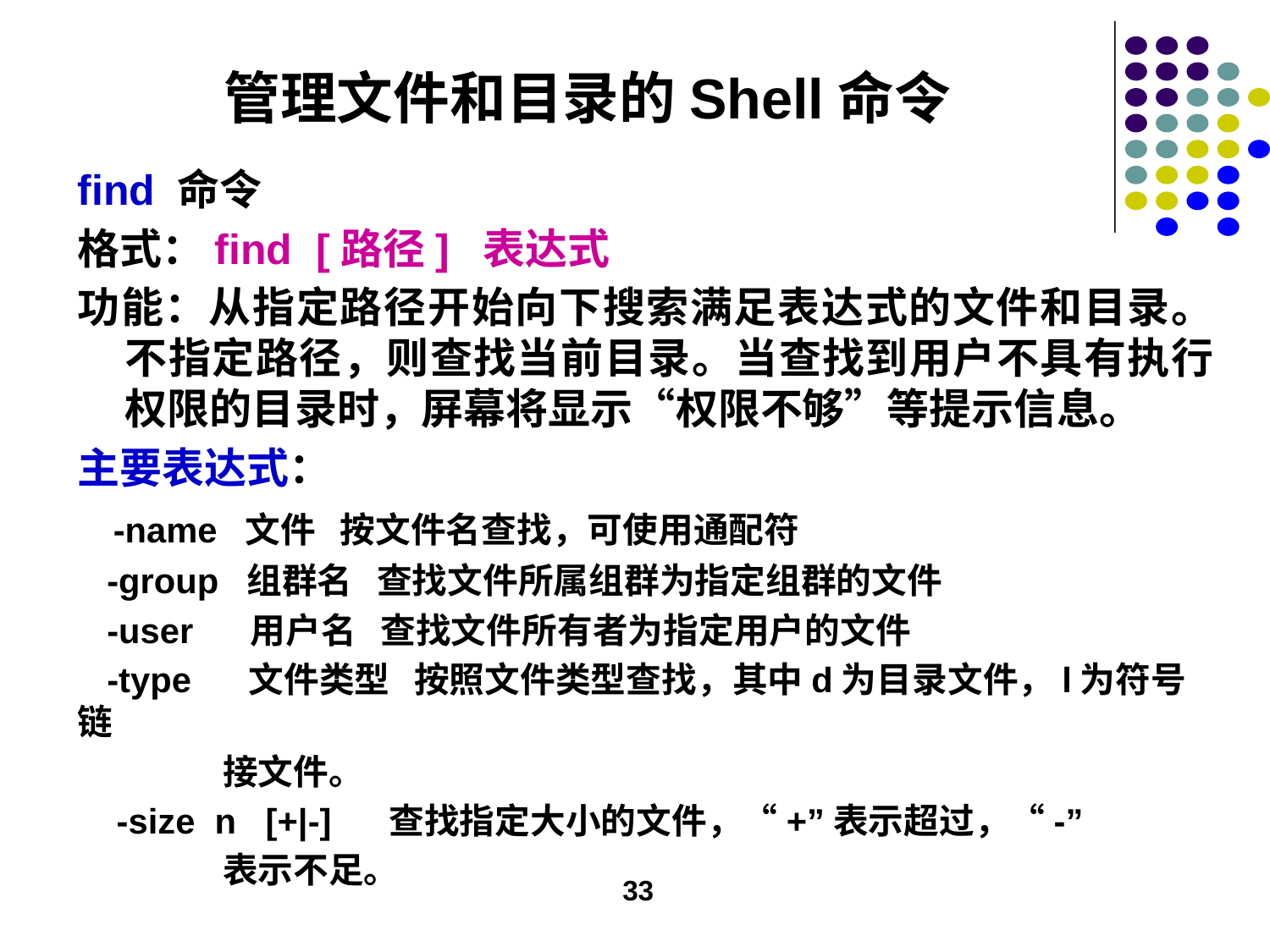

# 管理文件和目录的Shell命令
find 命令
格式：find  [路径]  表达式
功能：从指定路径开始向下搜索满足表达式的文件和目录。不指定路径，则查找当前目录。当查找到用户不具有执行权限的目录时，屏幕将显示“权限不够”等提示信息。
主要表达式：
   -name  文件   按文件名查找，可使用通配符
   -group  组群名   查找文件所属组群为指定组群的文件
   -user     用户名   查找文件所有者为指定用户的文件
   -type     文件类型   按照文件类型查找，其中d为目录文件，l为符号链
                 接文件。
    -size  n   [+|-]     查找指定大小的文件，“+”表示超过，“-”
                 表示不足。

33